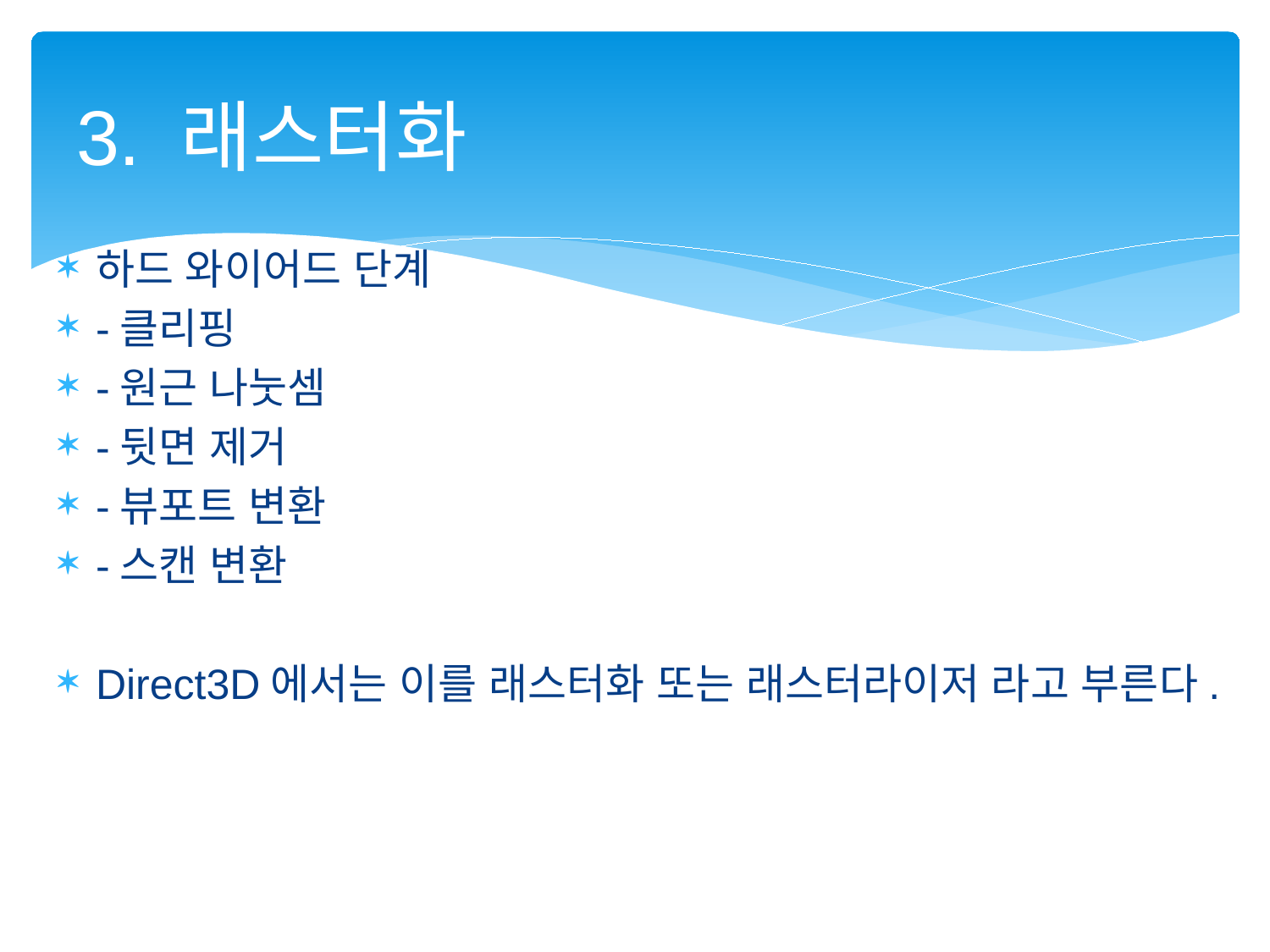

# 3. 래스터화
하드 와이어드 단계
-클리핑
-원근 나눗셈
-뒷면 제거
-뷰포트 변환
-스캔 변환

Direct3D에서는 이를 래스터화 또는 래스터라이저 라고 부른다.